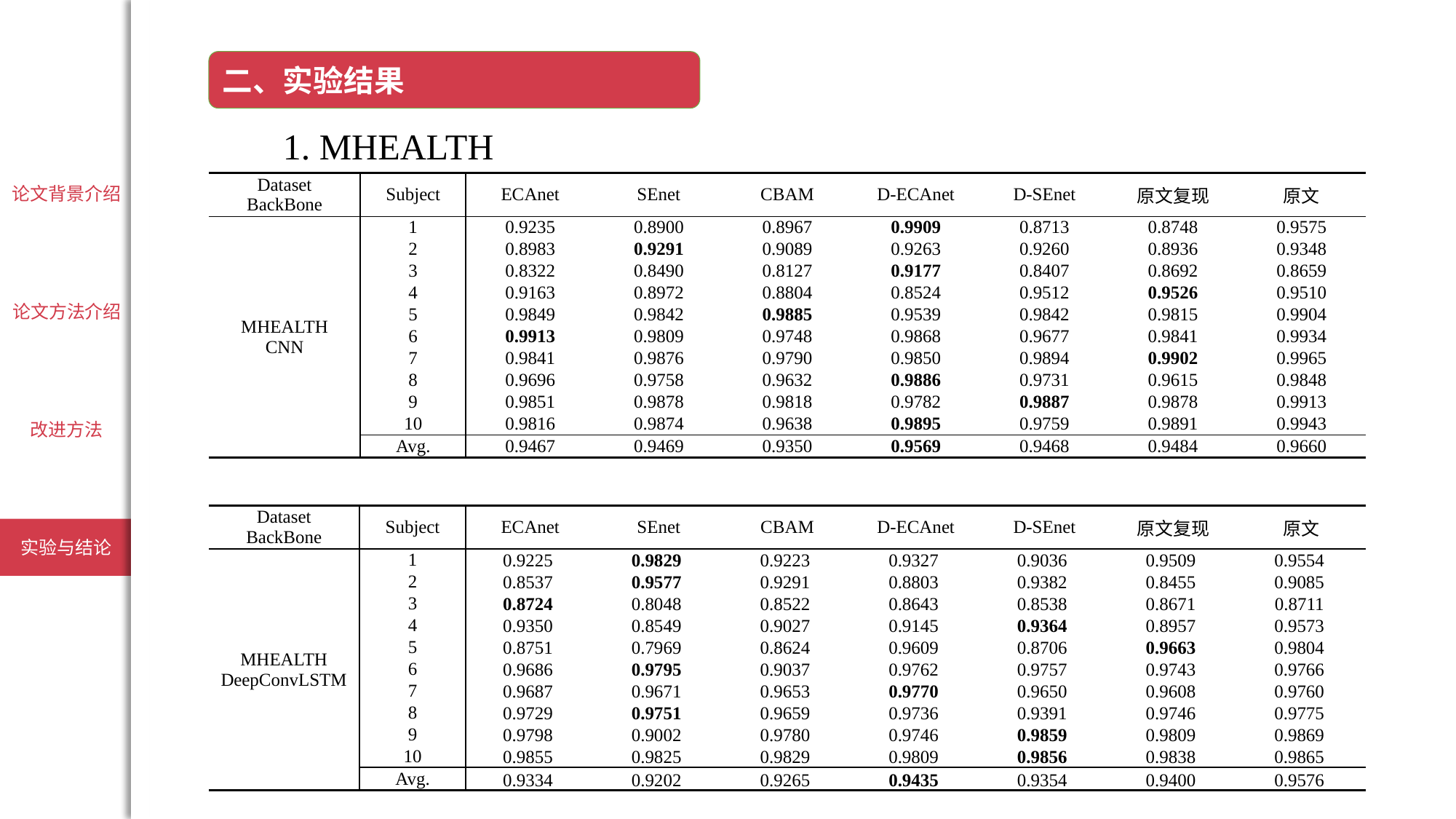

二、实验结果
1. MHEALTH
论文背景介绍
论文方法介绍
改进方法
实验与结论
| Dataset BackBone | Subject | ECAnet | SEnet | CBAM | D-ECAnet | D-SEnet | 原文复现 | 原文 |
| --- | --- | --- | --- | --- | --- | --- | --- | --- |
| MHEALTH CNN | 1 | 0.9235 | 0.8900 | 0.8967 | 0.9909 | 0.8713 | 0.8748 | 0.9575 |
|  | 2 | 0.8983 | 0.9291 | 0.9089 | 0.9263 | 0.9260 | 0.8936 | 0.9348 |
|  | 3 | 0.8322 | 0.8490 | 0.8127 | 0.9177 | 0.8407 | 0.8692 | 0.8659 |
|  | 4 | 0.9163 | 0.8972 | 0.8804 | 0.8524 | 0.9512 | 0.9526 | 0.9510 |
|  | 5 | 0.9849 | 0.9842 | 0.9885 | 0.9539 | 0.9842 | 0.9815 | 0.9904 |
|  | 6 | 0.9913 | 0.9809 | 0.9748 | 0.9868 | 0.9677 | 0.9841 | 0.9934 |
|  | 7 | 0.9841 | 0.9876 | 0.9790 | 0.9850 | 0.9894 | 0.9902 | 0.9965 |
|  | 8 | 0.9696 | 0.9758 | 0.9632 | 0.9886 | 0.9731 | 0.9615 | 0.9848 |
|  | 9 | 0.9851 | 0.9878 | 0.9818 | 0.9782 | 0.9887 | 0.9878 | 0.9913 |
|  | 10 | 0.9816 | 0.9874 | 0.9638 | 0.9895 | 0.9759 | 0.9891 | 0.9943 |
|  | Avg. | 0.9467 | 0.9469 | 0.9350 | 0.9569 | 0.9468 | 0.9484 | 0.9660 |
| Dataset BackBone | Subject | ECAnet | SEnet | CBAM | D-ECAnet | D-SEnet | 原文复现 | 原文 |
| --- | --- | --- | --- | --- | --- | --- | --- | --- |
| MHEALTH DeepConvLSTM | 1 | 0.9225 | 0.9829 | 0.9223 | 0.9327 | 0.9036 | 0.9509 | 0.9554 |
|  | 2 | 0.8537 | 0.9577 | 0.9291 | 0.8803 | 0.9382 | 0.8455 | 0.9085 |
|  | 3 | 0.8724 | 0.8048 | 0.8522 | 0.8643 | 0.8538 | 0.8671 | 0.8711 |
|  | 4 | 0.9350 | 0.8549 | 0.9027 | 0.9145 | 0.9364 | 0.8957 | 0.9573 |
|  | 5 | 0.8751 | 0.7969 | 0.8624 | 0.9609 | 0.8706 | 0.9663 | 0.9804 |
|  | 6 | 0.9686 | 0.9795 | 0.9037 | 0.9762 | 0.9757 | 0.9743 | 0.9766 |
|  | 7 | 0.9687 | 0.9671 | 0.9653 | 0.9770 | 0.9650 | 0.9608 | 0.9760 |
|  | 8 | 0.9729 | 0.9751 | 0.9659 | 0.9736 | 0.9391 | 0.9746 | 0.9775 |
|  | 9 | 0.9798 | 0.9002 | 0.9780 | 0.9746 | 0.9859 | 0.9809 | 0.9869 |
|  | 10 | 0.9855 | 0.9825 | 0.9829 | 0.9809 | 0.9856 | 0.9838 | 0.9865 |
|  | Avg. | 0.9334 | 0.9202 | 0.9265 | 0.9435 | 0.9354 | 0.9400 | 0.9576 |